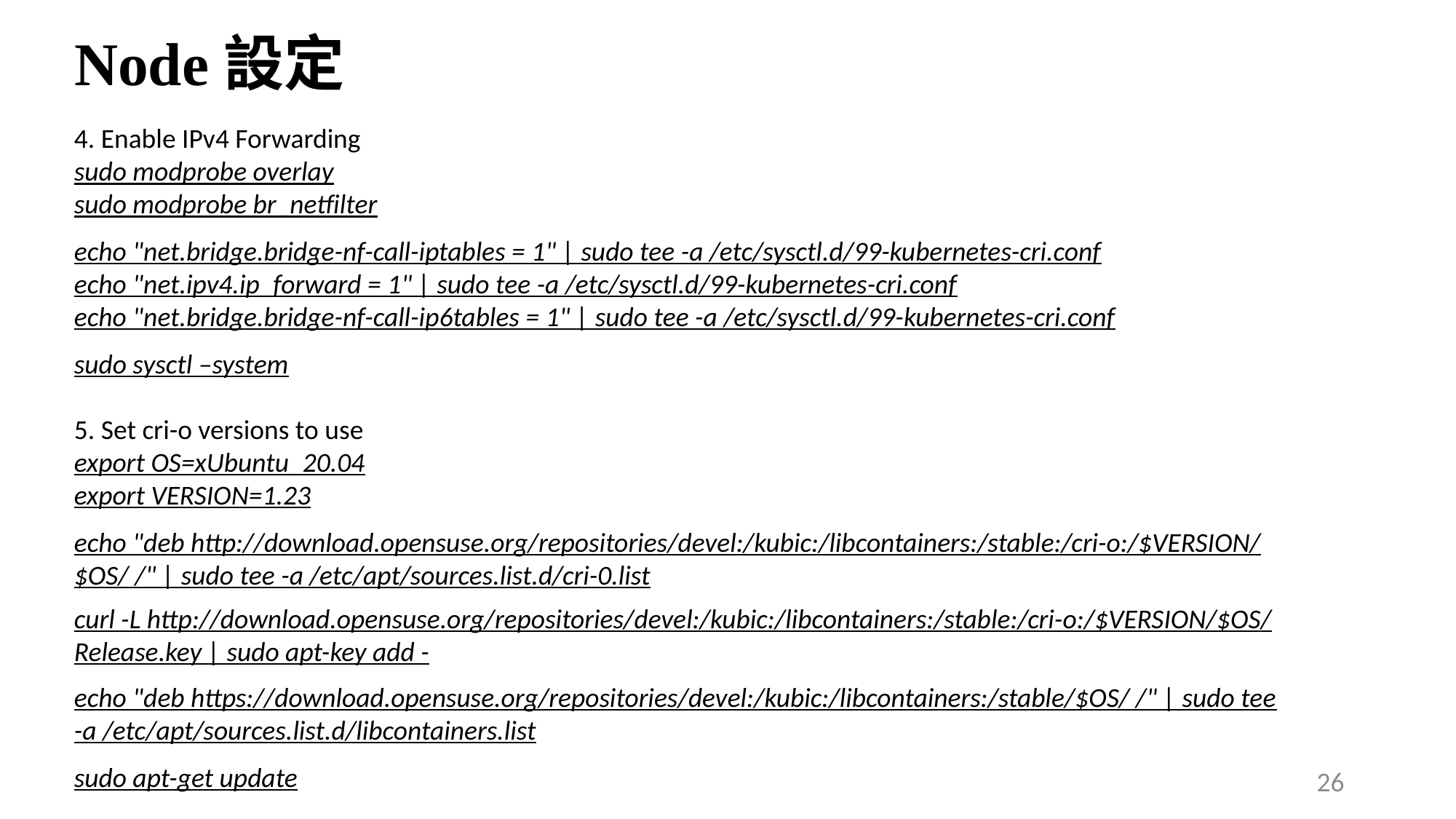

# Node設定
4. Enable IPv4 Forwarding
sudo modprobe overlay
sudo modprobe br_netfilter

echo "net.bridge.bridge-nf-call-iptables = 1" | sudo tee -a /etc/sysctl.d/99-kubernetes-cri.conf
echo "net.ipv4.ip_forward = 1" | sudo tee -a /etc/sysctl.d/99-kubernetes-cri.conf
echo "net.bridge.bridge-nf-call-ip6tables = 1" | sudo tee -a /etc/sysctl.d/99-kubernetes-cri.conf

sudo sysctl –system

5. Set cri-o versions to use
export OS=xUbuntu_20.04
export VERSION=1.23

echo "deb http://download.opensuse.org/repositories/devel:/kubic:/libcontainers:/stable:/cri-o:/$VERSION/$OS/ /" | sudo tee -a /etc/apt/sources.list.d/cri-0.list

curl -L http://download.opensuse.org/repositories/devel:/kubic:/libcontainers:/stable:/cri-o:/$VERSION/$OS/Release.key | sudo apt-key add -

echo "deb https://download.opensuse.org/repositories/devel:/kubic:/libcontainers:/stable/$OS/ /" | sudo tee -a /etc/apt/sources.list.d/libcontainers.list

sudo apt-get update
26